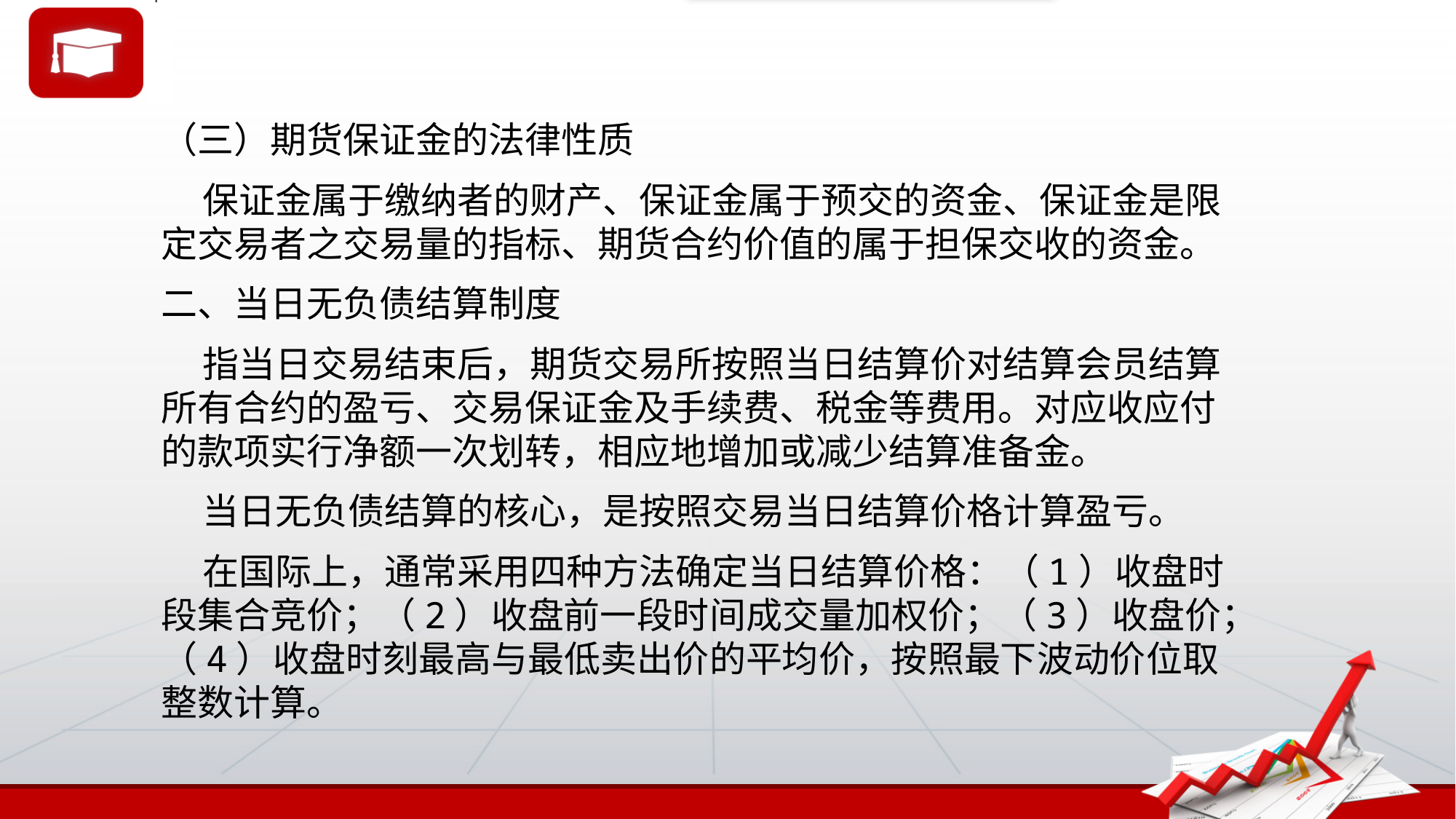

（三）期货保证金的法律性质
    保证金属于缴纳者的财产、保证金属于预交的资金、保证金是限定交易者之交易量的指标、期货合约价值的属于担保交收的资金。
二、当日无负债结算制度
    指当日交易结束后，期货交易所按照当日结算价对结算会员结算所有合约的盈亏、交易保证金及手续费、税金等费用。对应收应付的款项实行净额一次划转，相应地增加或减少结算准备金。
    当日无负债结算的核心，是按照交易当日结算价格计算盈亏。
    在国际上，通常采用四种方法确定当日结算价格：（1）收盘时段集合竞价；（2）收盘前一段时间成交量加权价；（3）收盘价；（4）收盘时刻最高与最低卖出价的平均价，按照最下波动价位取整数计算。